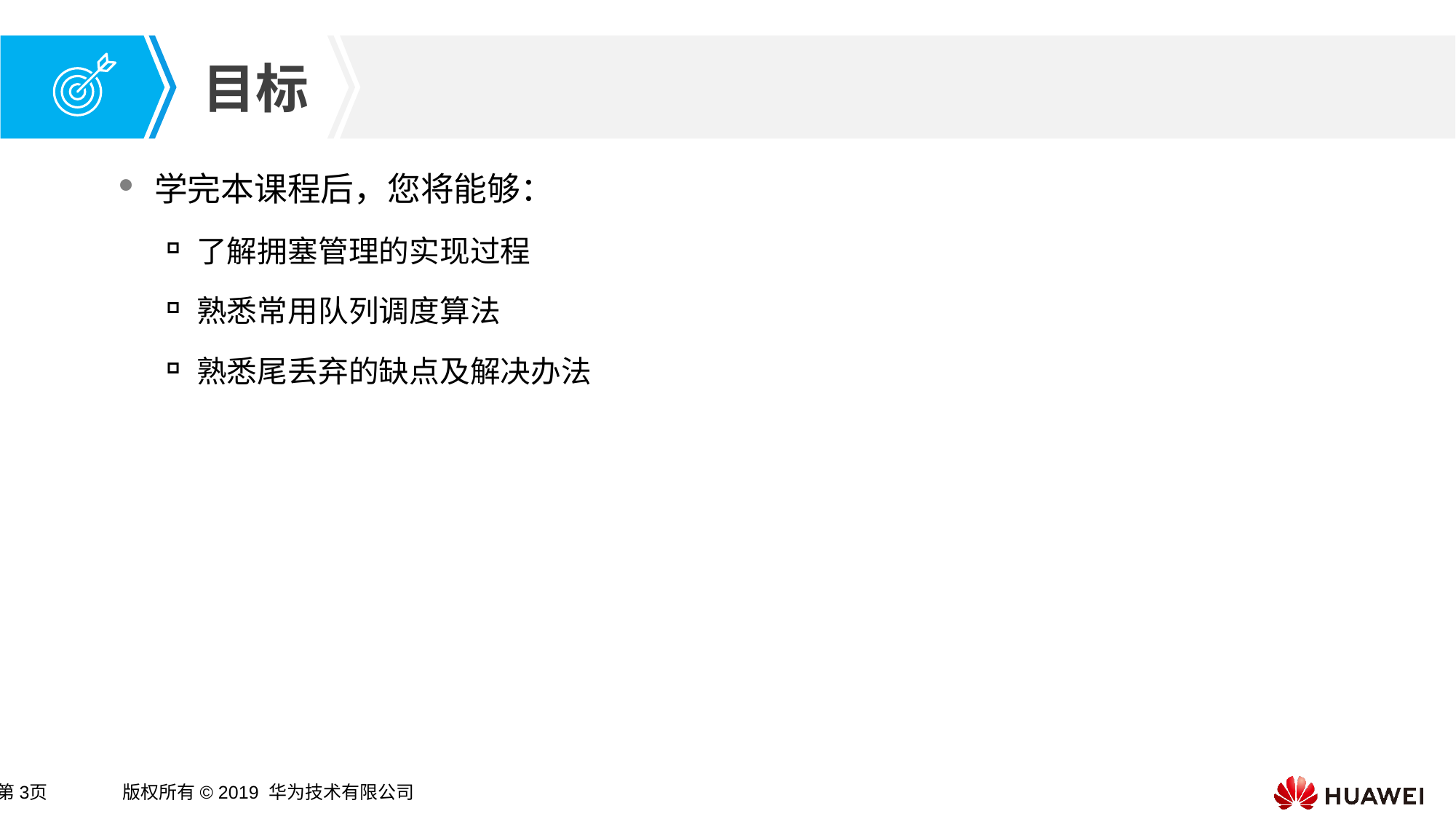

学完本课程后，您将能够：
了解拥塞管理的实现过程
熟悉常用队列调度算法
熟悉尾丢弃的缺点及解决办法